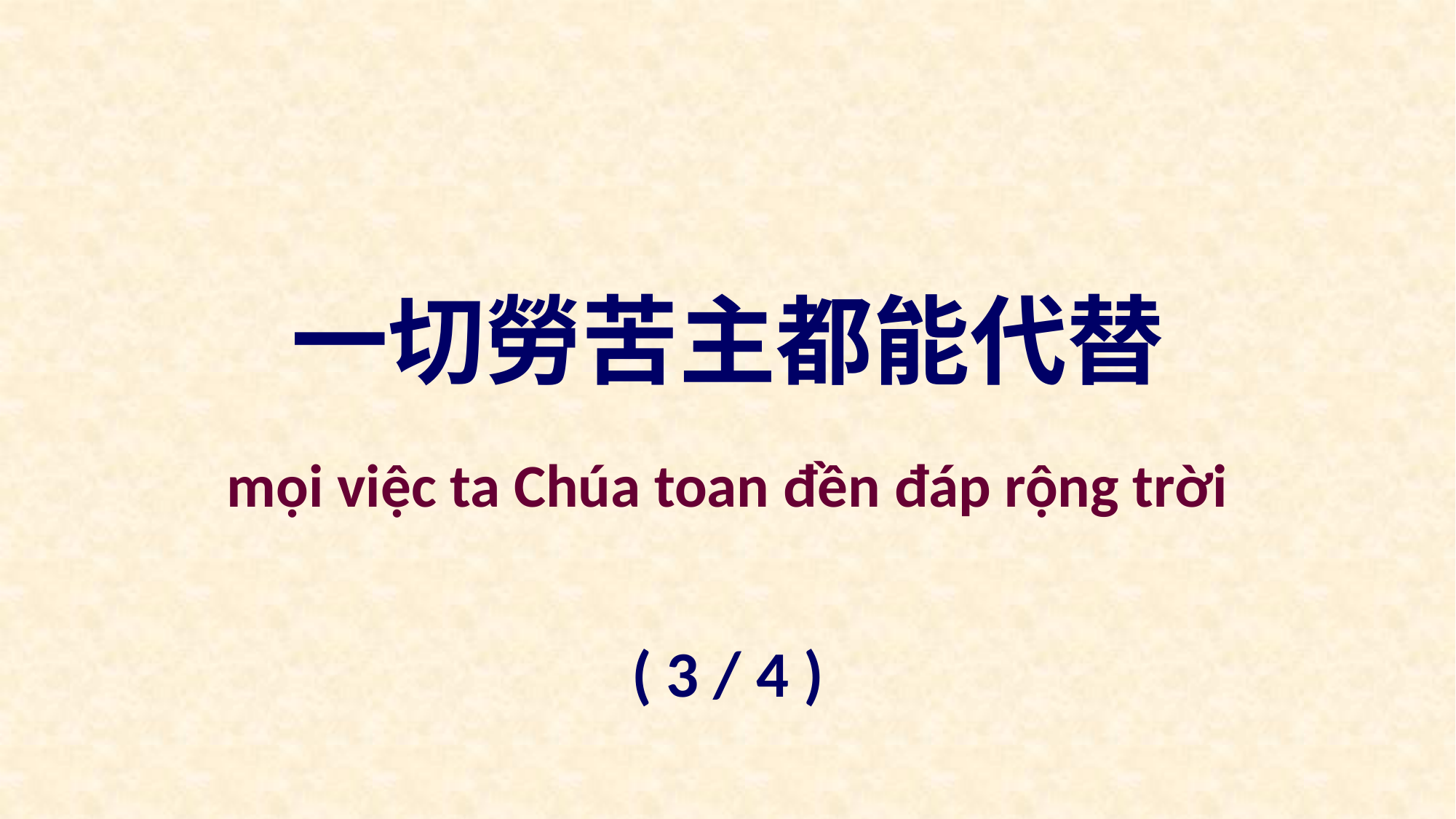

一切勞苦主都能代替
mọi việc ta Chúa toan đền đáp rộng trời
( 3 / 4 )